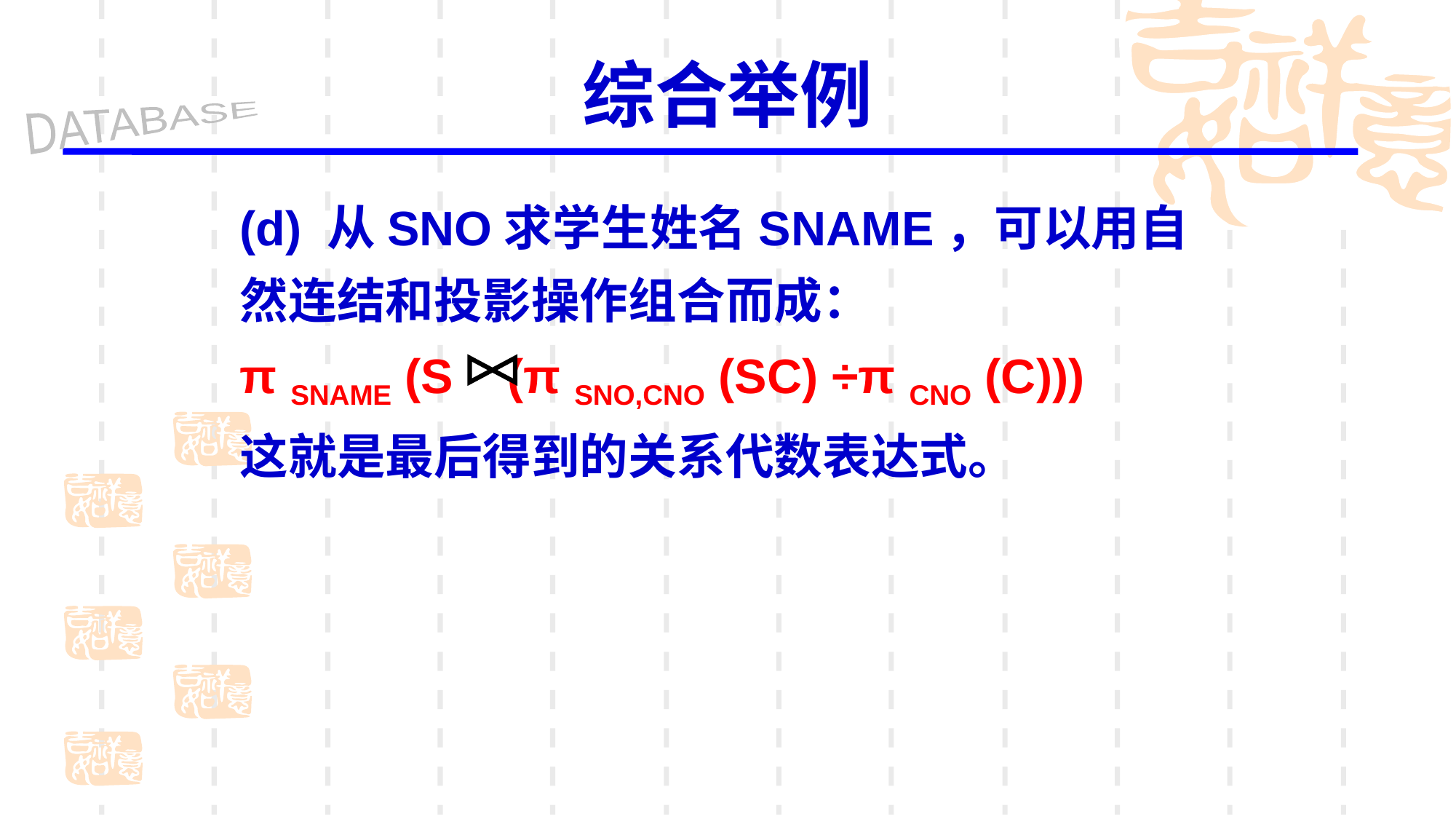

# 综合举例
(d) 从SNO求学生姓名SNAME，可以用自然连结和投影操作组合而成：
π SNAME (S    (π SNO,CNO (SC) ÷π CNO (C)))
这就是最后得到的关系代数表达式。